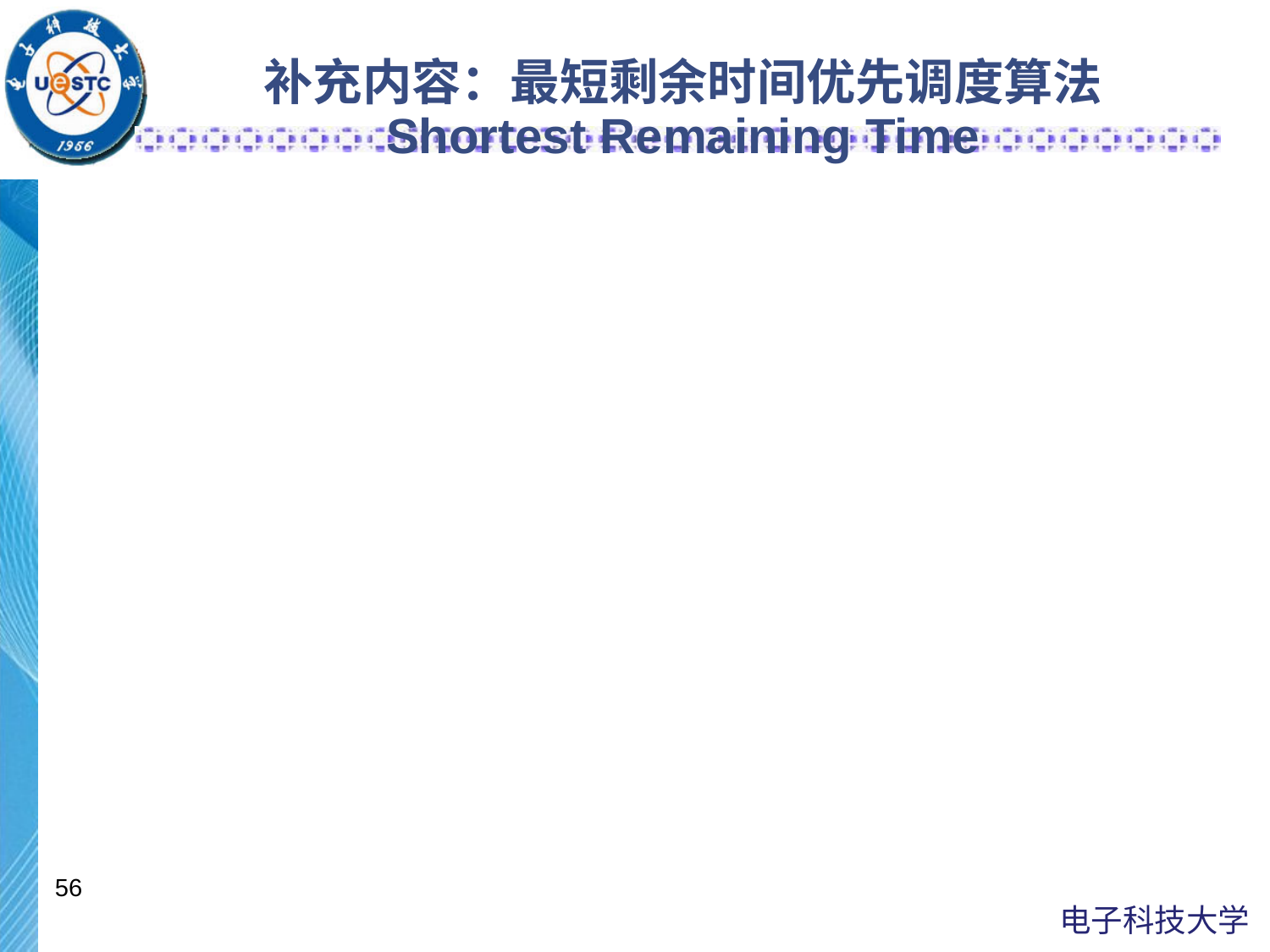

# 补充内容：最短剩余时间优先调度算法 Shortest Remaining Time
简称SRT。
调度时选择预期剩余时间最短的进程。
当一个新进程加入到就绪队列时，它可能比当前运行的进程具有更短的剩余时间。因此，只要新进程就绪，调度器可能抢占当前正在运行的进程。
也可能存在长进程被饿死的危险。
56